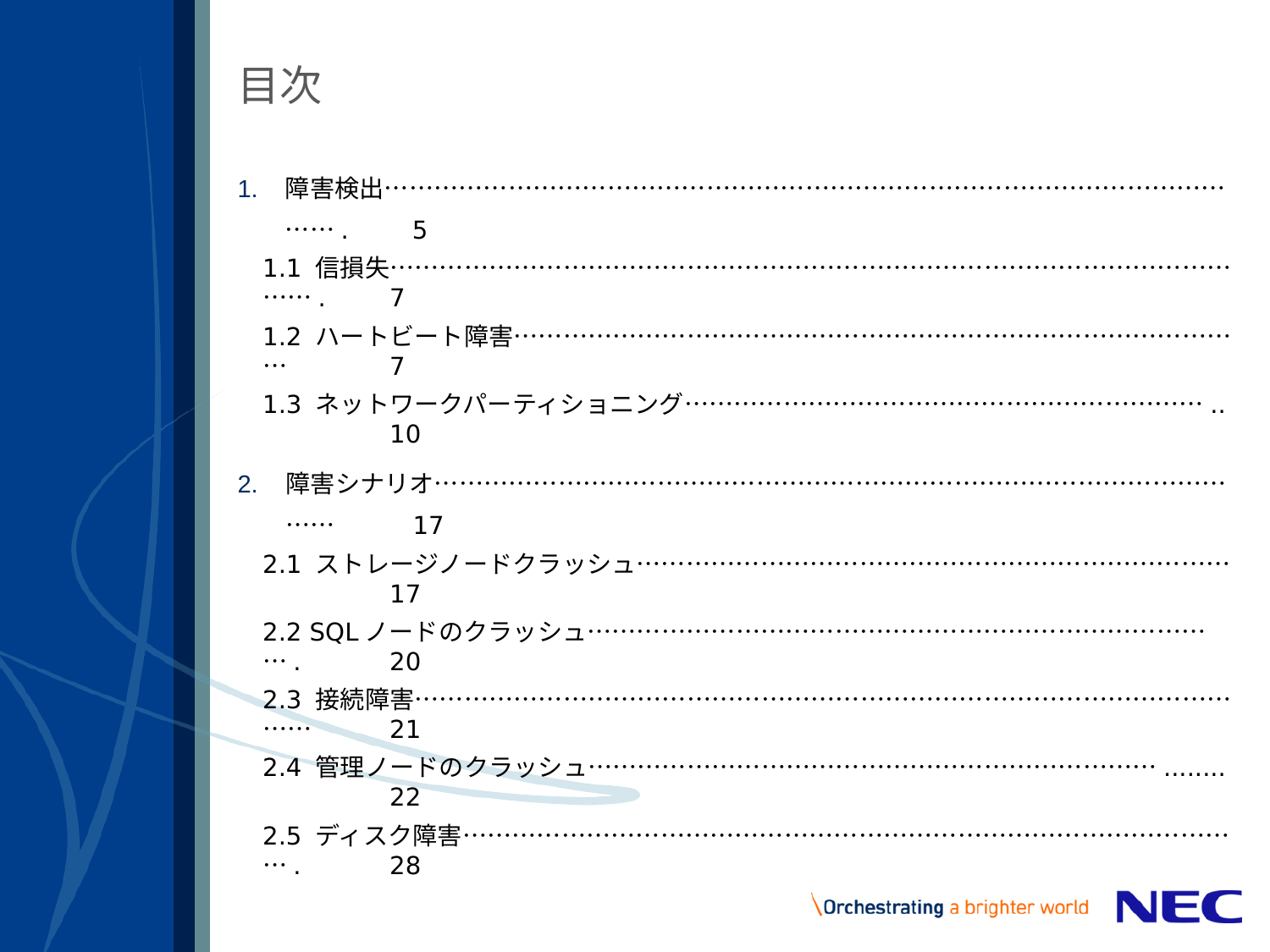

# 目次
障害検出……………………………………………………………………………………………….	5
1.1 信損失……………………………………………………………………………………………….	7
1.2 ハートビート障害………………………………………………………………………………	7
1.3 ネットワークパーティショニング………………………………………………………..	10
障害シナリオ…………………………………………………………………………………………	17
2.1 ストレージノードクラッシュ………………………………………………………………	17
2.2 SQLノードのクラッシュ…………………………………………………………………….	20
2.3 接続障害……………………………………………………………………………………………	21
2.4 管理ノードのクラッシュ……………………………………………………………........	22
2.5 ディスク障害…………………………………………………………………………………….	28